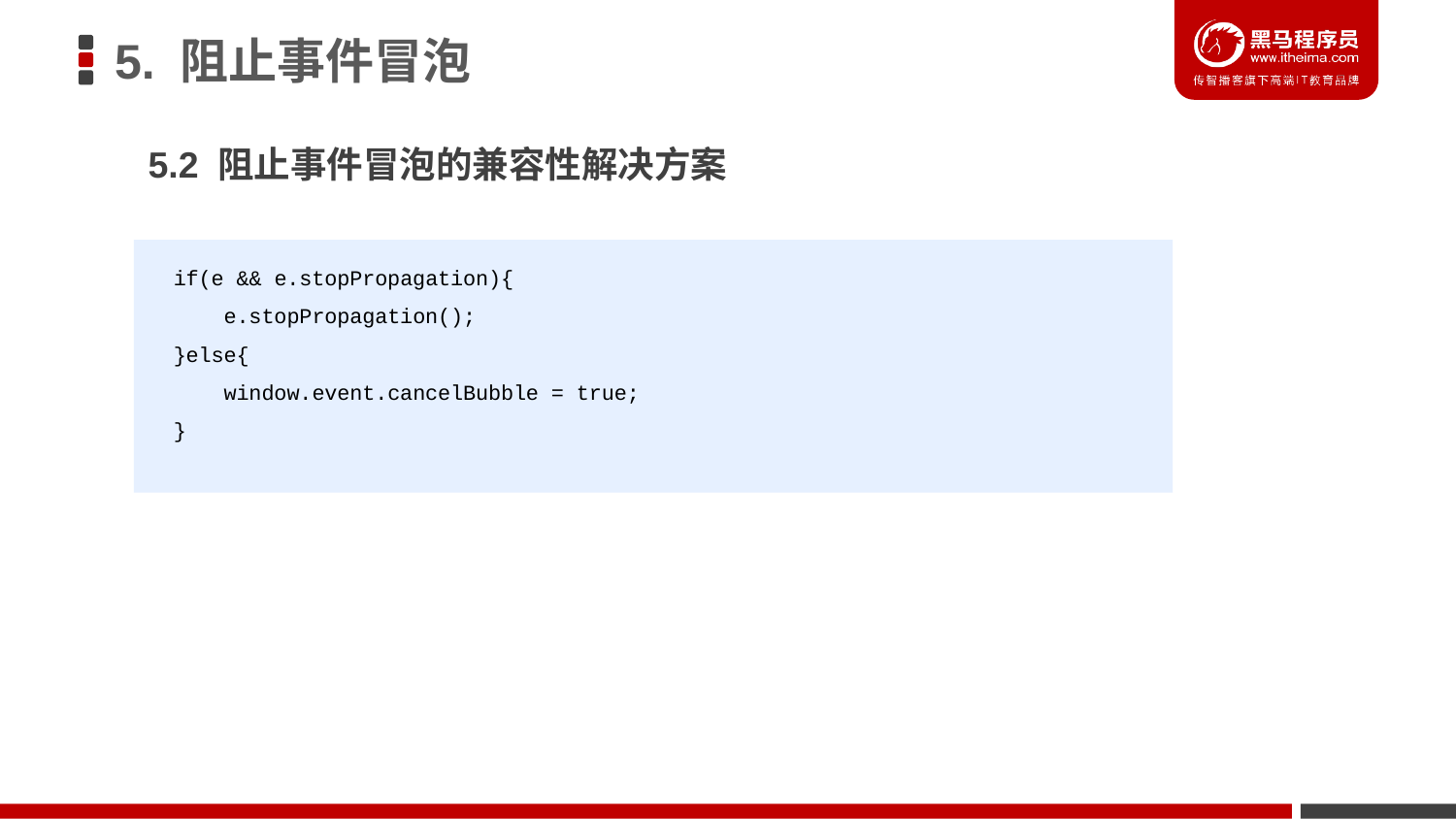

# 5. 阻止事件冒泡
5.2 阻止事件冒泡的兼容性解决方案
  if(e && e.stopPropagation){
      e.stopPropagation();
  }else{
      window.event.cancelBubble = true;
  }